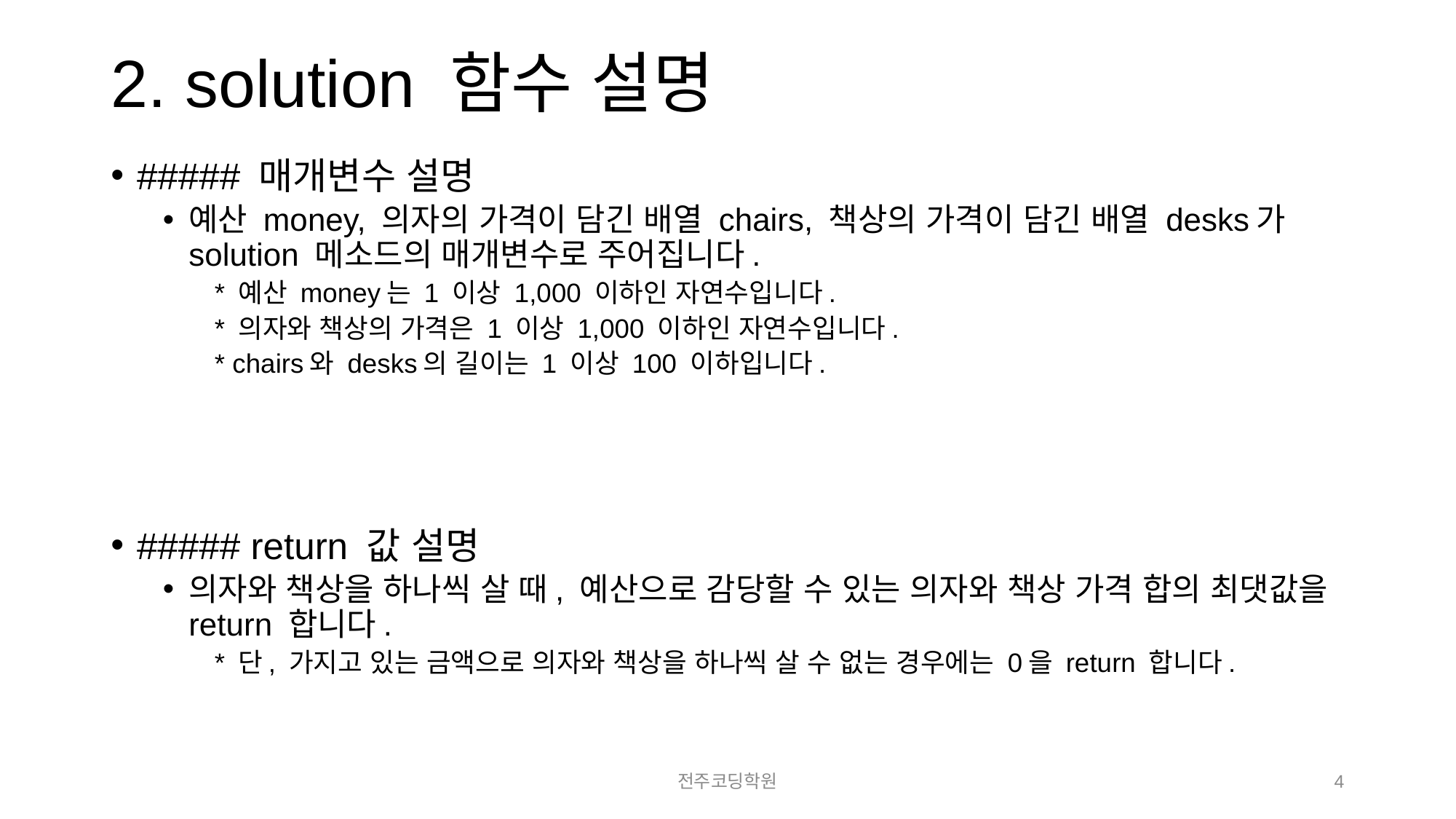

# 2. solution 함수 설명
##### 매개변수 설명
예산 money, 의자의 가격이 담긴 배열 chairs, 책상의 가격이 담긴 배열 desks가 solution 메소드의 매개변수로 주어집니다.
* 예산 money는 1 이상 1,000 이하인 자연수입니다.
* 의자와 책상의 가격은 1 이상 1,000 이하인 자연수입니다.
* chairs와 desks의 길이는 1 이상 100 이하입니다.

##### return 값 설명
의자와 책상을 하나씩 살 때, 예산으로 감당할 수 있는 의자와 책상 가격 합의 최댓값을 return 합니다.
* 단, 가지고 있는 금액으로 의자와 책상을 하나씩 살 수 없는 경우에는 0을 return 합니다.
전주코딩학원
4